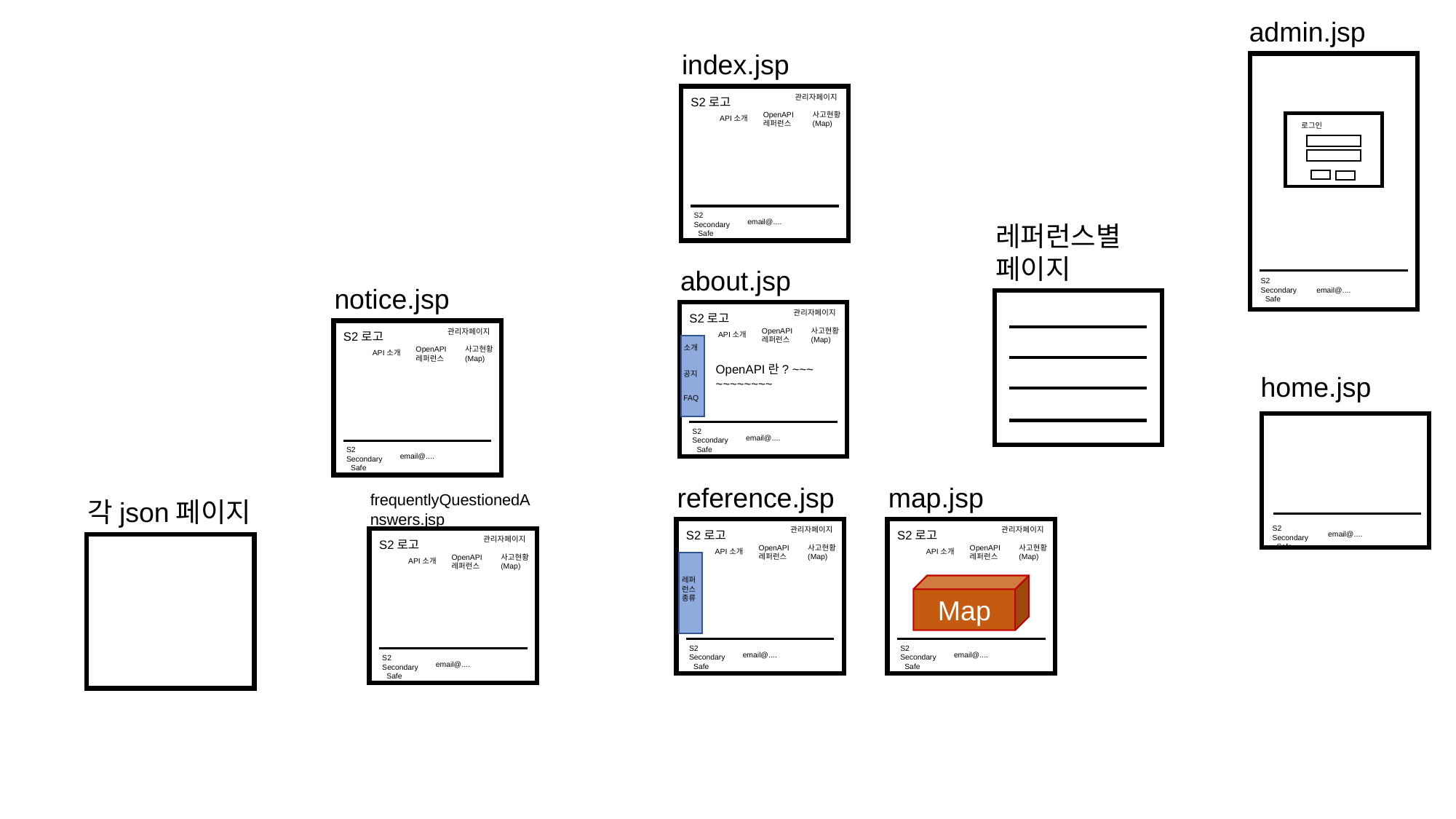

admin.jsp

로그인

S2
Secondary
  Safe
email@....
index.jsp

관리자페이지
S2로고
OpenAPI
레퍼런스
사고현황
(Map)
API소개
S2
Secondary
  Safe
email@....
레퍼런스별 페이지

about.jsp

관리자페이지
S2로고
OpenAPI
레퍼런스
사고현황
(Map)
API소개
S2
Secondary
  Safe
email@....
notice.jsp

관리자페이지
S2로고
OpenAPI
레퍼런스
사고현황
(Map)
API소개
S2
Secondary
  Safe
email@....

소개
OpenAPI란? ~~~
~~~~~~~~
공지
home.jsp

S2
Secondary
  Safe
email@....
FAQ
reference.jsp

관리자페이지
S2로고
OpenAPI
레퍼런스
사고현황
(Map)
API소개
S2
Secondary
  Safe
email@....
map.jsp

관리자페이지
S2로고
OpenAPI
레퍼런스
사고현황
(Map)
API소개
S2
Secondary
  Safe
email@....
frequentlyQuestionedAnswers.jsp

관리자페이지
S2로고
OpenAPI
레퍼런스
사고현황
(Map)
API소개
S2
Secondary
  Safe
email@....
각json페이지

레퍼
런스
종류
Map